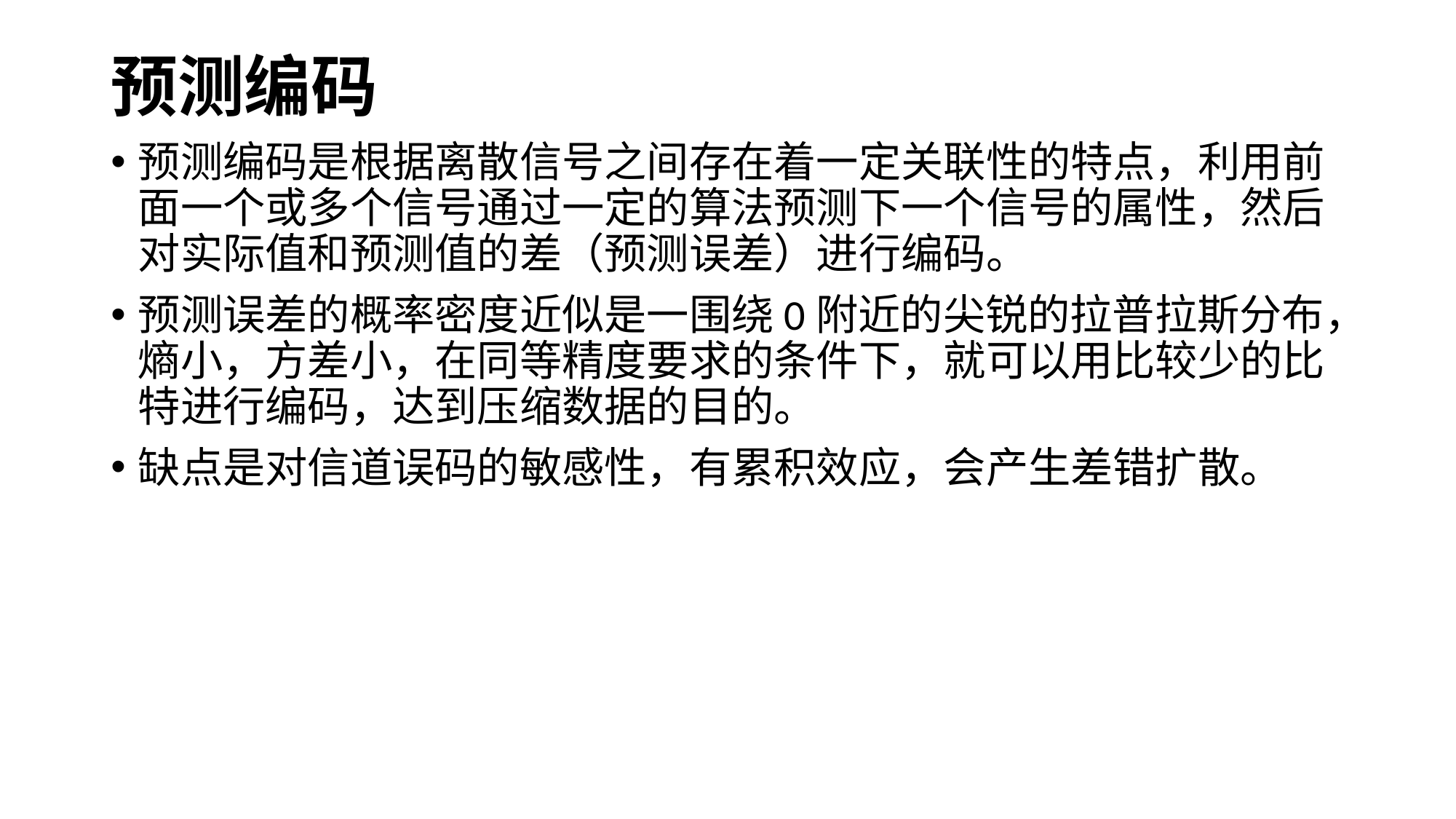

# 预测编码
预测编码是根据离散信号之间存在着一定关联性的特点，利用前面一个或多个信号通过一定的算法预测下一个信号的属性，然后对实际值和预测值的差（预测误差）进行编码。
预测误差的概率密度近似是一围绕0附近的尖锐的拉普拉斯分布，熵小，方差小，在同等精度要求的条件下，就可以用比较少的比特进行编码，达到压缩数据的目的。
缺点是对信道误码的敏感性，有累积效应，会产生差错扩散。